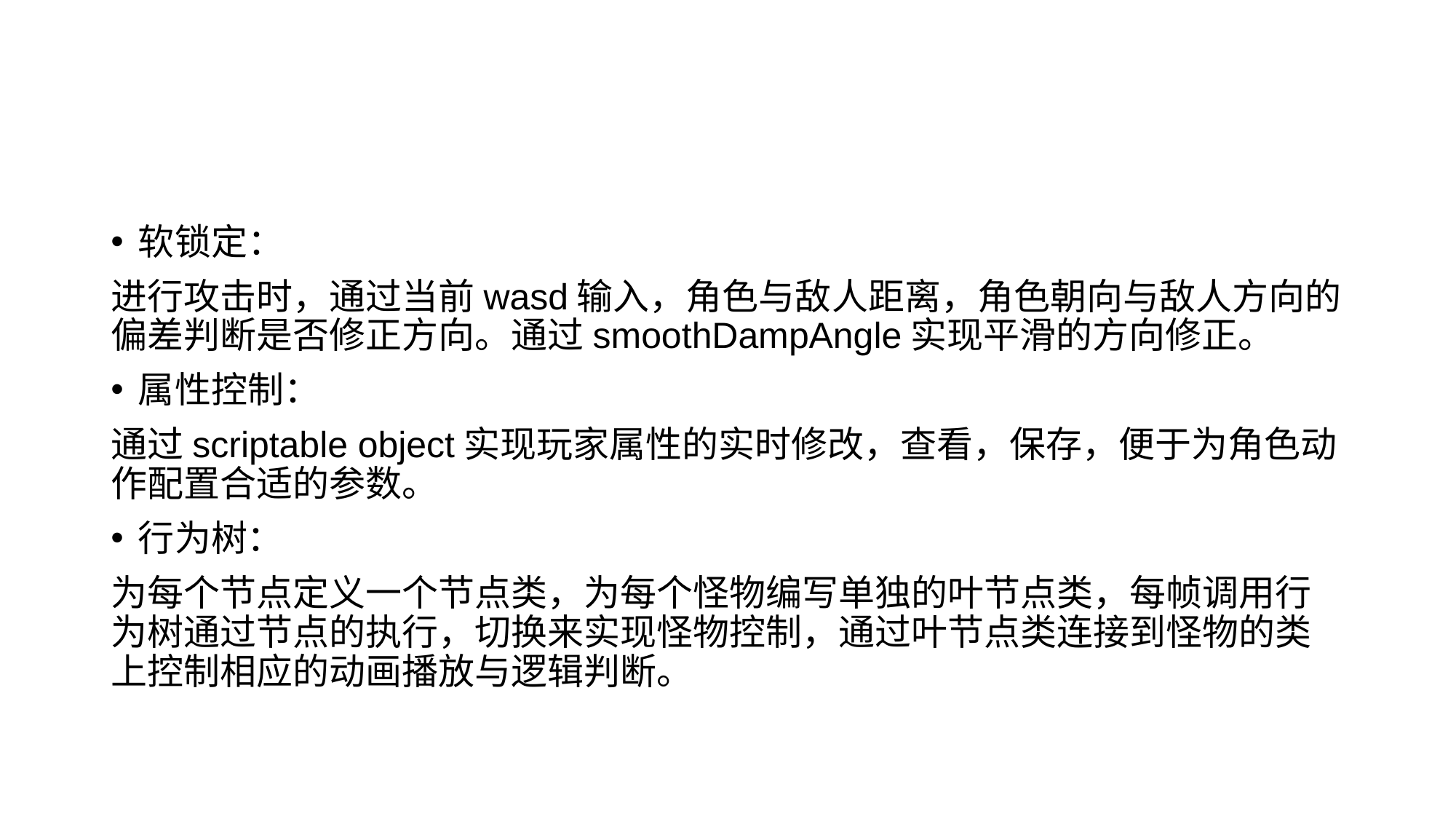

#
软锁定：
进行攻击时，通过当前wasd输入，角色与敌人距离，角色朝向与敌人方向的偏差判断是否修正方向。通过smoothDampAngle实现平滑的方向修正。
属性控制：
通过scriptable object实现玩家属性的实时修改，查看，保存，便于为角色动作配置合适的参数。
行为树：
为每个节点定义一个节点类，为每个怪物编写单独的叶节点类，每帧调用行为树通过节点的执行，切换来实现怪物控制，通过叶节点类连接到怪物的类上控制相应的动画播放与逻辑判断。